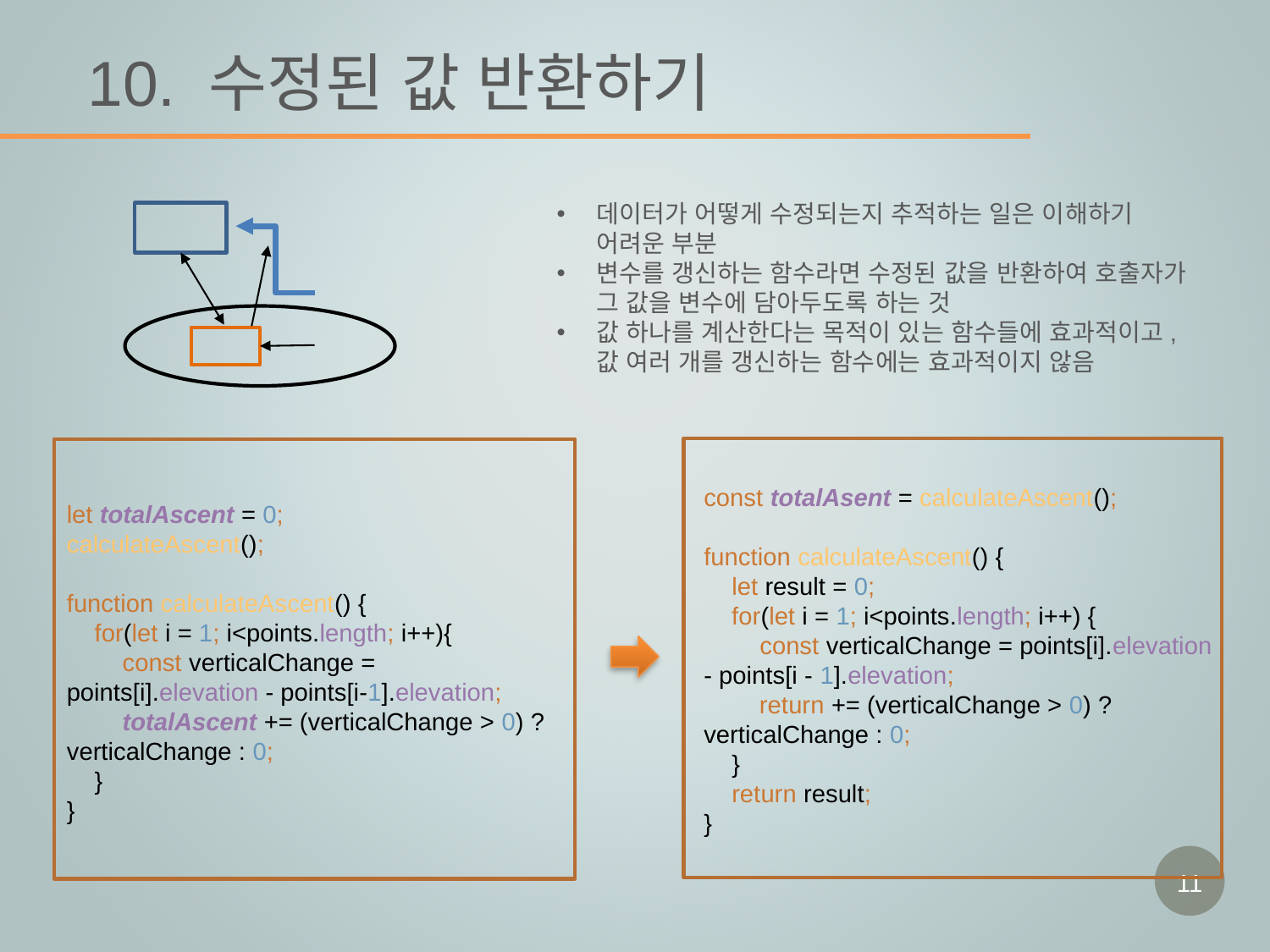

# 10. 수정된 값 반환하기
데이터가 어떻게 수정되는지 추적하는 일은 이해하기 어려운 부분
변수를 갱신하는 함수라면 수정된 값을 반환하여 호출자가 그 값을 변수에 담아두도록 하는 것
값 하나를 계산한다는 목적이 있는 함수들에 효과적이고, 값 여러 개를 갱신하는 함수에는 효과적이지 않음

const totalAsent = calculateAscent();
function calculateAscent() {
    let result = 0;
    for(let i = 1; i<points.length; i++) {
        const verticalChange = points[i].elevation - points[i - 1].elevation;
        return += (verticalChange > 0) ? verticalChange : 0;
    }
    return result;
}
let totalAscent = 0;
calculateAscent();
function calculateAscent() {
    for(let i = 1; i<points.length; i++){
        const verticalChange = points[i].elevation - points[i-1].elevation;
        totalAscent += (verticalChange > 0) ? verticalChange : 0;
    }
}